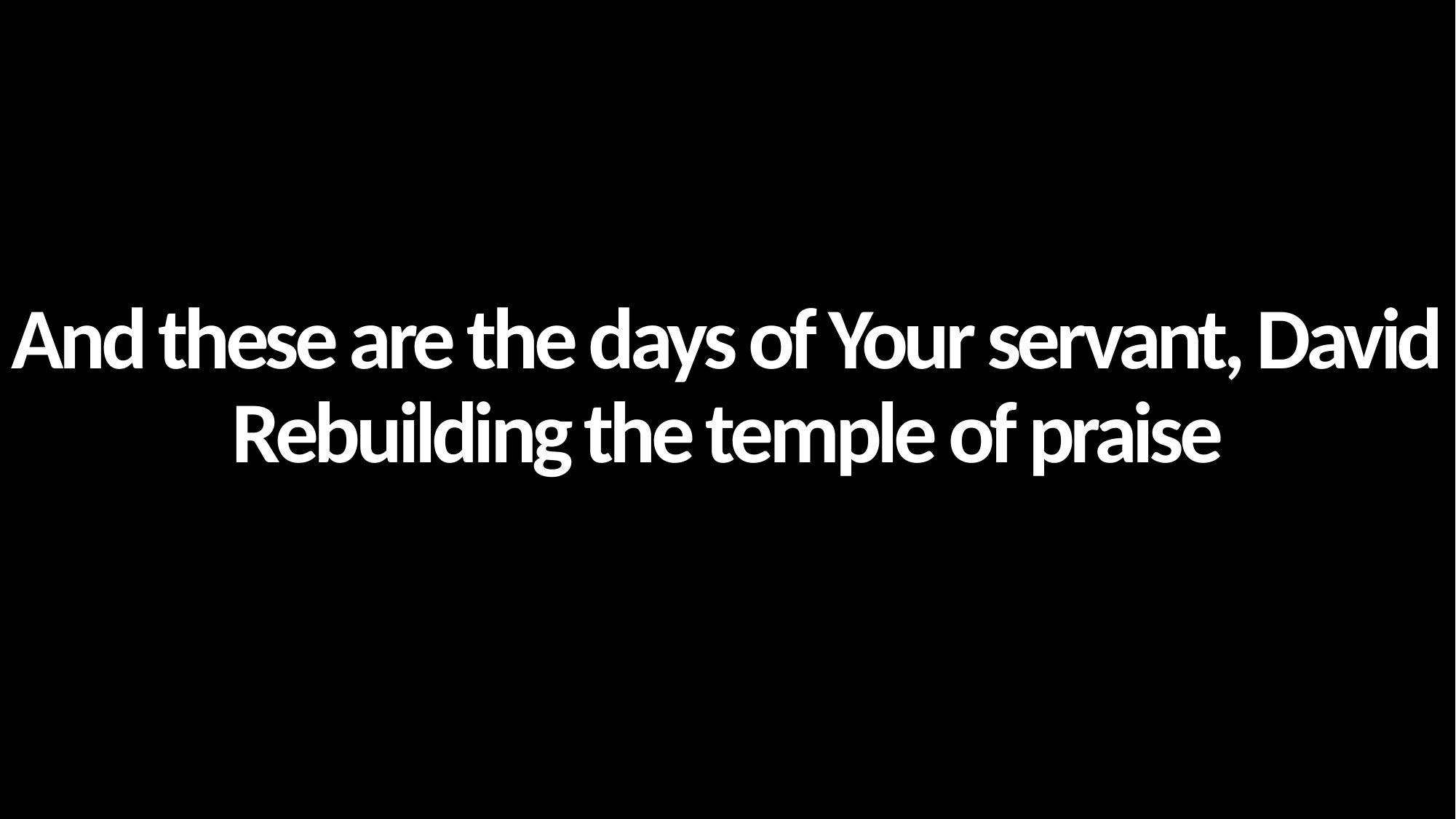

And these are the days of Your servant, David
Rebuilding the temple of praise
또 주의 종 다윗의 때와 같이
예배가 회복되네